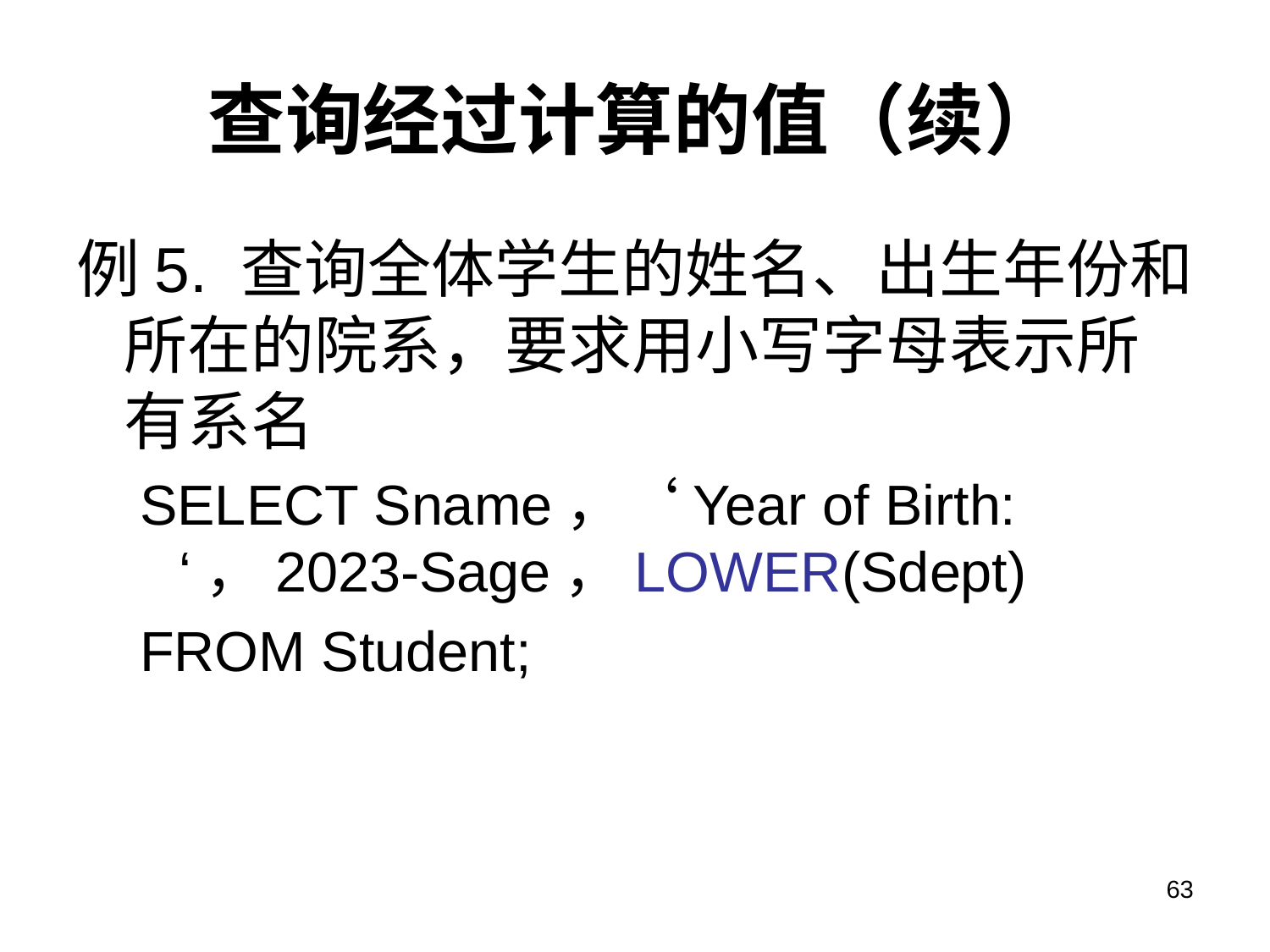

# 查询经过计算的值（续）
例5. 查询全体学生的姓名、出生年份和所在的院系，要求用小写字母表示所有系名
SELECT Sname，‘Year of Birth: ‘，2023-Sage，LOWER(Sdept)
FROM Student;
63